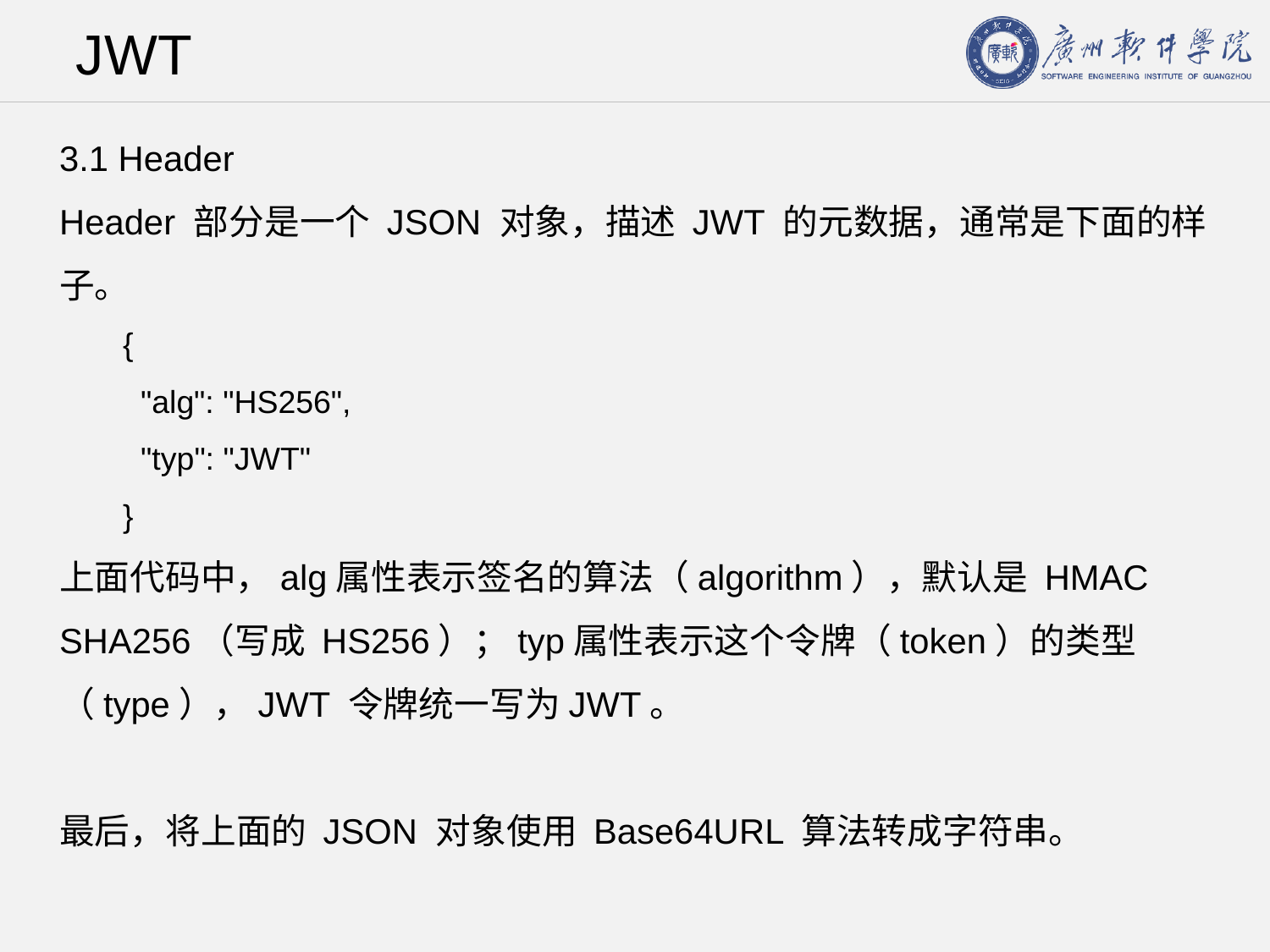

# JWT
3.1 Header
Header 部分是一个 JSON 对象，描述 JWT 的元数据，通常是下面的样子。
{
  "alg": "HS256",
  "typ": "JWT"
}
上面代码中，alg属性表示签名的算法（algorithm），默认是 HMAC SHA256（写成 HS256）；typ属性表示这个令牌（token）的类型（type），JWT 令牌统一写为JWT。

最后，将上面的 JSON 对象使用 Base64URL 算法转成字符串。